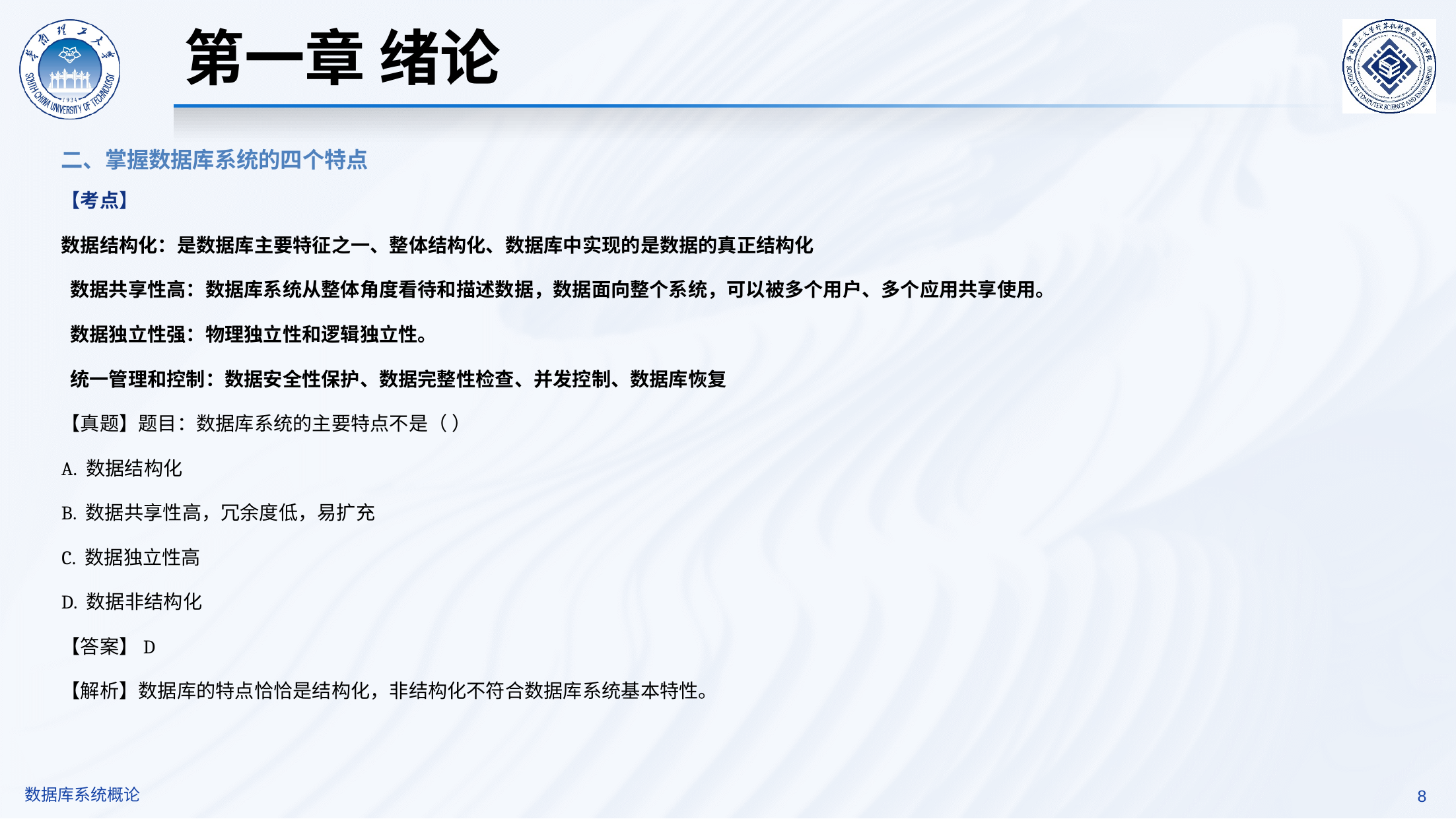

第一章 绪论
二、掌握数据库系统的四个特点
【考点】
数据结构化：是数据库主要特征之一、整体结构化、数据库中实现的是数据的真正结构化
 数据共享性高：数据库系统从整体角度看待和描述数据，数据面向整个系统，可以被多个用户、多个应用共享使用。
 数据独立性强：物理独立性和逻辑独立性。
 统一管理和控制：数据安全性保护、数据完整性检查、并发控制、数据库恢复
【真题】题目：数据库系统的主要特点不是（ ）
A. 数据结构化
B. 数据共享性高，冗余度低，易扩充
C. 数据独立性高
D. 数据非结构化
【答案】D
【解析】数据库的特点恰恰是结构化，非结构化不符合数据库系统基本特性。